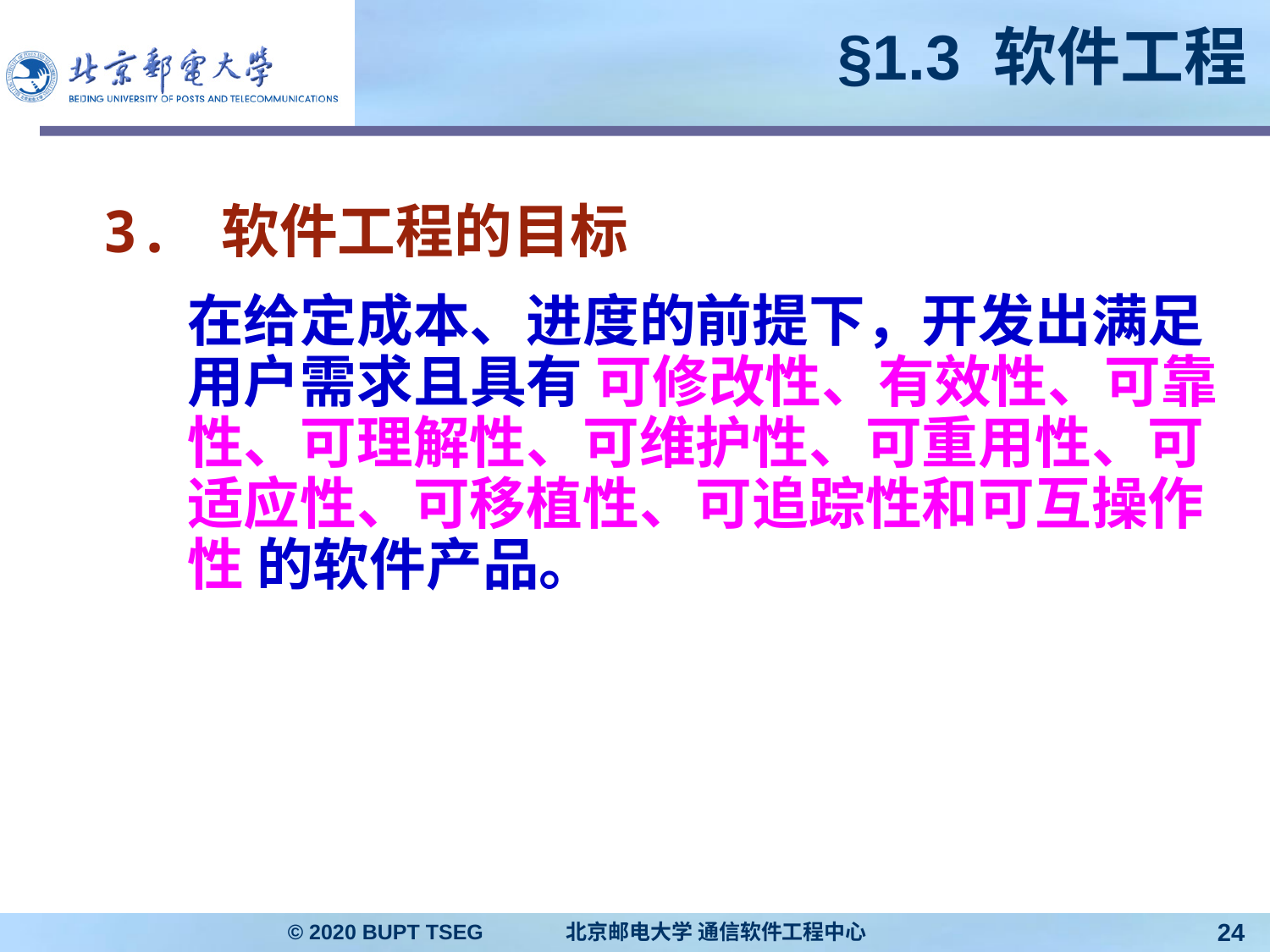

# §1.3 软件工程
3. 软件工程的目标
	在给定成本、进度的前提下，开发出满足用户需求且具有 可修改性、有效性、可靠性、可理解性、可维护性、可重用性、可适应性、可移植性、可追踪性和可互操作性 的软件产品。
© 2020 BUPT TSEG             北京邮电大学 通信软件工程中心